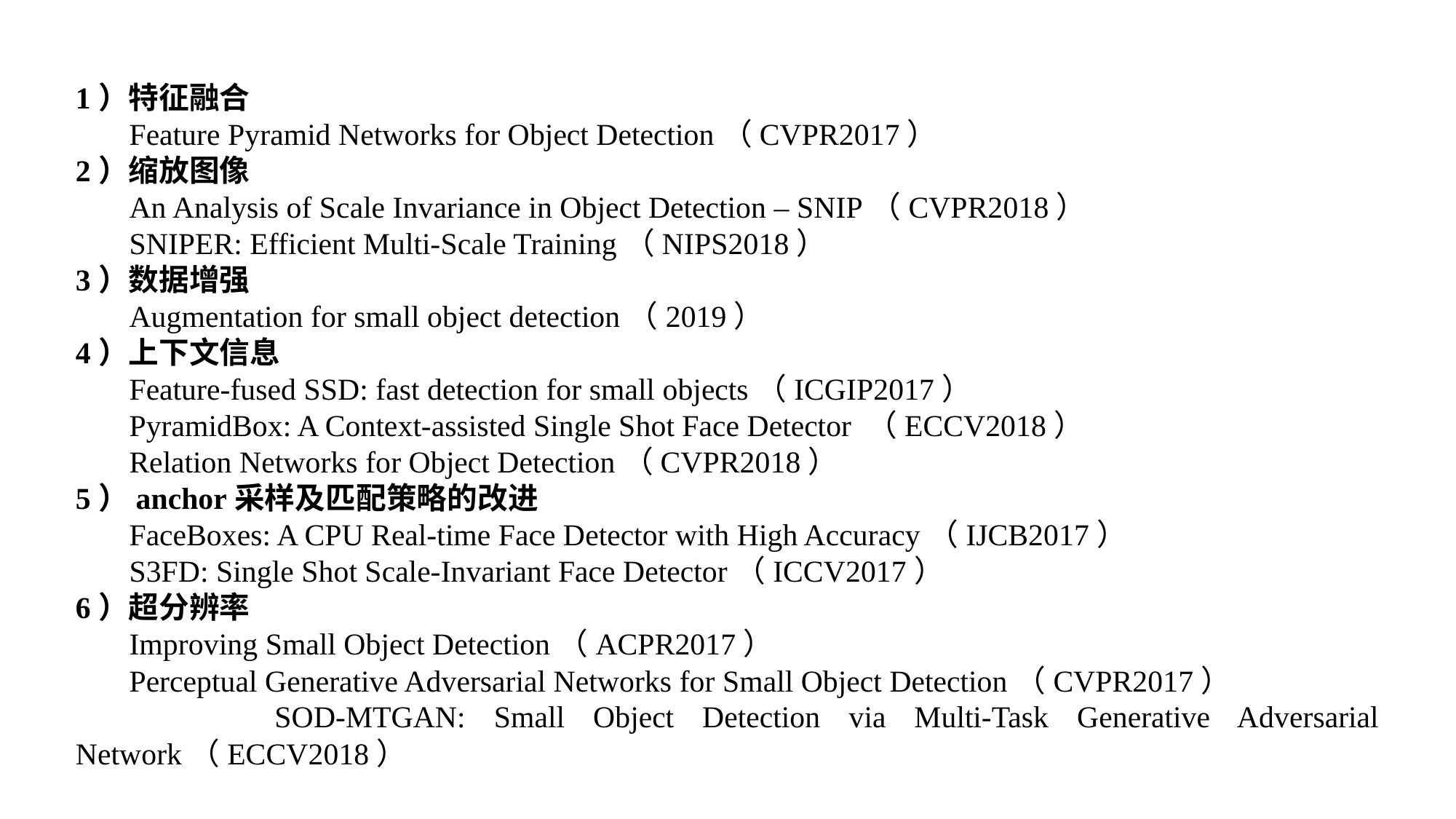

1）特征融合
       Feature Pyramid Networks for Object Detection（CVPR2017）
2）缩放图像
       An Analysis of Scale Invariance in Object Detection – SNIP（CVPR2018）
       SNIPER: Efficient Multi-Scale Training（NIPS2018）
3）数据增强
       Augmentation for small object detection（2019）
4）上下文信息
       Feature-fused SSD: fast detection for small objects（ICGIP2017）
       PyramidBox: A Context-assisted Single Shot Face Detector （ECCV2018）
       Relation Networks for Object Detection（CVPR2018）
5）anchor采样及匹配策略的改进
       FaceBoxes: A CPU Real-time Face Detector with High Accuracy（IJCB2017）
       S3FD: Single Shot Scale-Invariant Face Detector（ICCV2017）
6）超分辨率
       Improving Small Object Detection（ACPR2017）
       Perceptual Generative Adversarial Networks for Small Object Detection（CVPR2017）
       SOD-MTGAN: Small Object Detection via Multi-Task Generative Adversarial Network（ECCV2018）